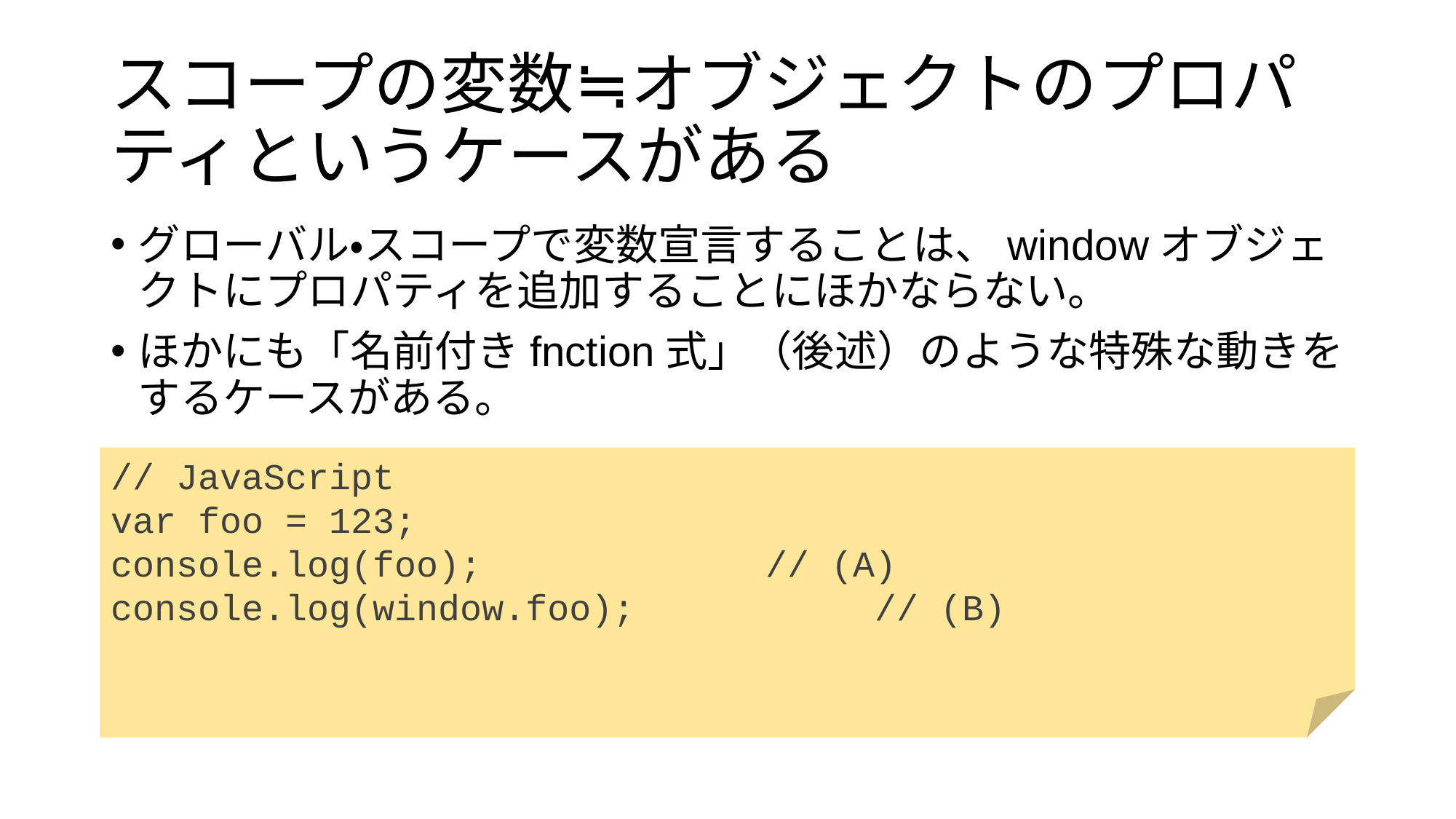

# スコープの変数≒オブジェクトのプロパティというケースがある
グローバル・スコープで変数宣言することは、windowオブジェクトにプロパティを追加することにほかならない。
ほかにも「名前付きfnction式」（後述）のような特殊な動きをするケースがある。
// JavaScript
var foo = 123;
console.log(foo);			// (A)
console.log(window.foo); 		// (B)